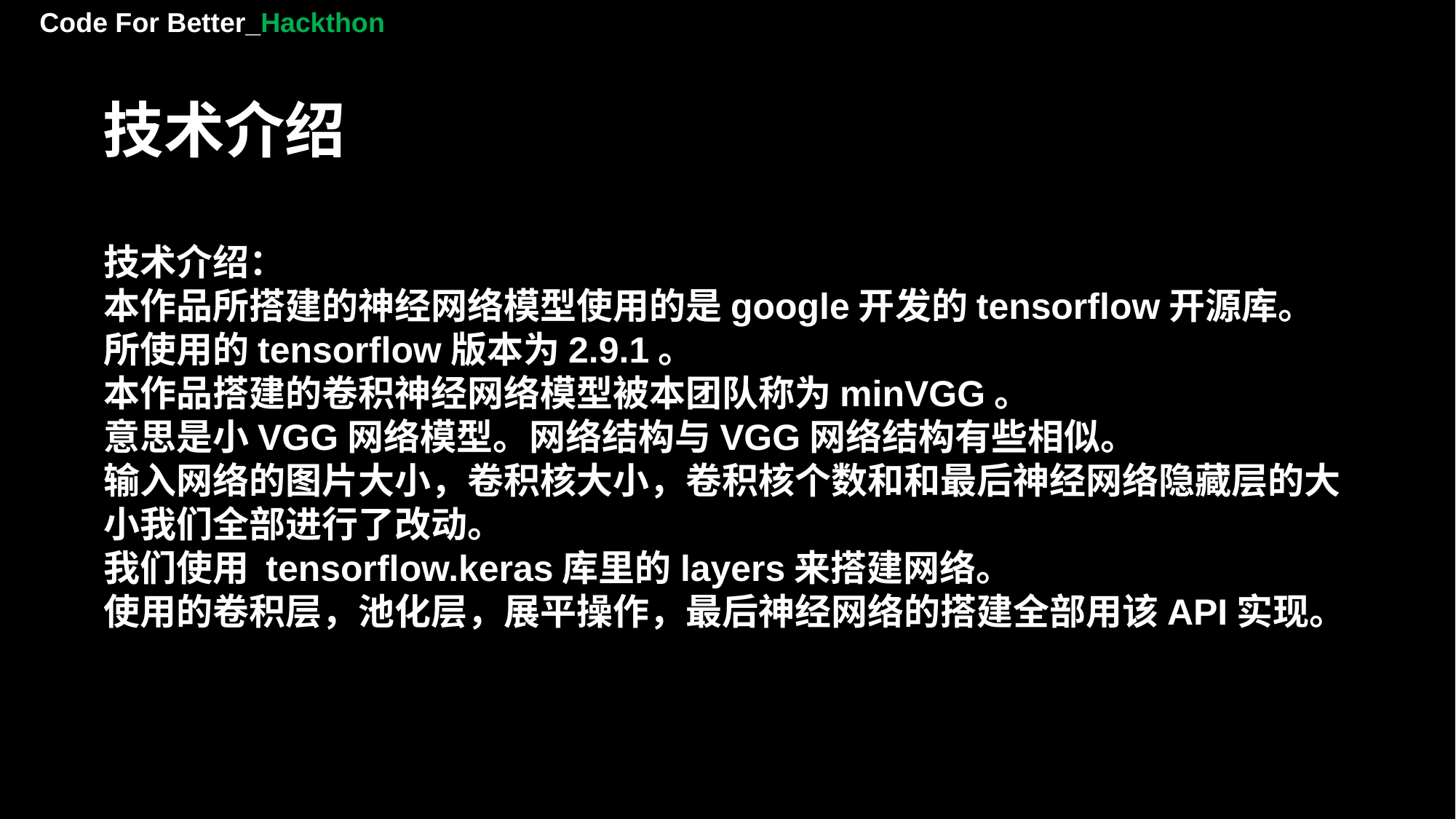

Code For Better_Hackthon
技术介绍
技术介绍：
本作品所搭建的神经网络模型使用的是google开发的tensorflow开源库。
所使用的tensorflow版本为2.9.1。
本作品搭建的卷积神经网络模型被本团队称为minVGG。
意思是小VGG网络模型。网络结构与VGG网络结构有些相似。
输入网络的图片大小，卷积核大小，卷积核个数和和最后神经网络隐藏层的大小我们全部进行了改动。
我们使用 tensorflow.keras库里的layers来搭建网络。
使用的卷积层，池化层，展平操作，最后神经网络的搭建全部用该API实现。